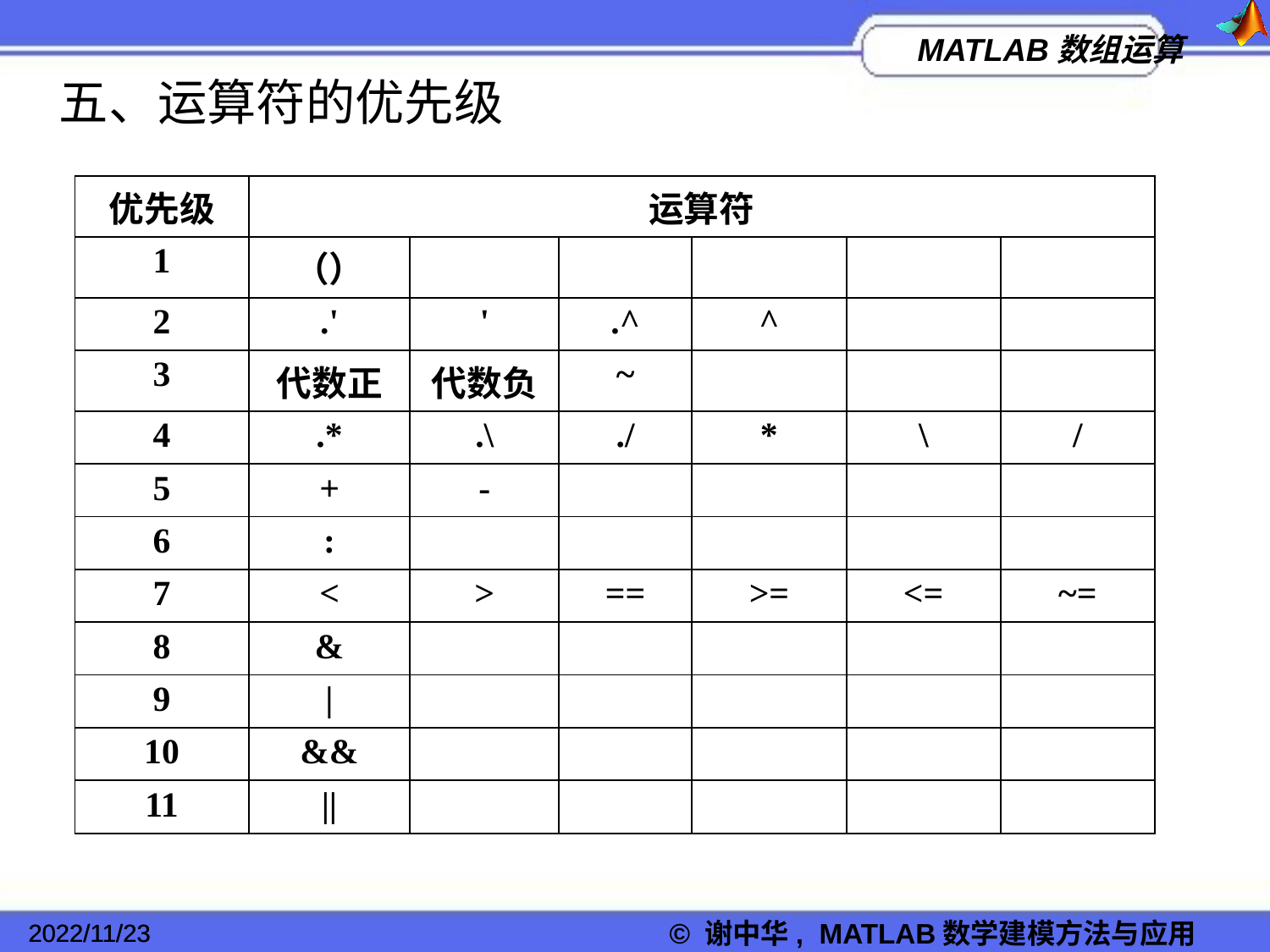

五、运算符的优先级
| 优先级 | 运算符 |  |  |  |  |  |
| --- | --- | --- | --- | --- | --- | --- |
| 1 | （） |  |  |  |  |  |
| 2 | .' | ' | .^ | ^ |  |  |
| 3 | 代数正 | 代数负 | ~ |  |  |  |
| 4 | .\* | .\ | ./ | \* | \ | / |
| 5 | + | - |  |  |  |  |
| 6 | : |  |  |  |  |  |
| 7 | < | > | == | >= | <= | ~= |
| 8 | & |  |  |  |  |  |
| 9 | | |  |  |  |  |  |
| 10 | && |  |  |  |  |  |
| 11 | || |  |  |  |  |  |
2022/11/23
© 谢中华,  MATLAB数学建模方法与应用